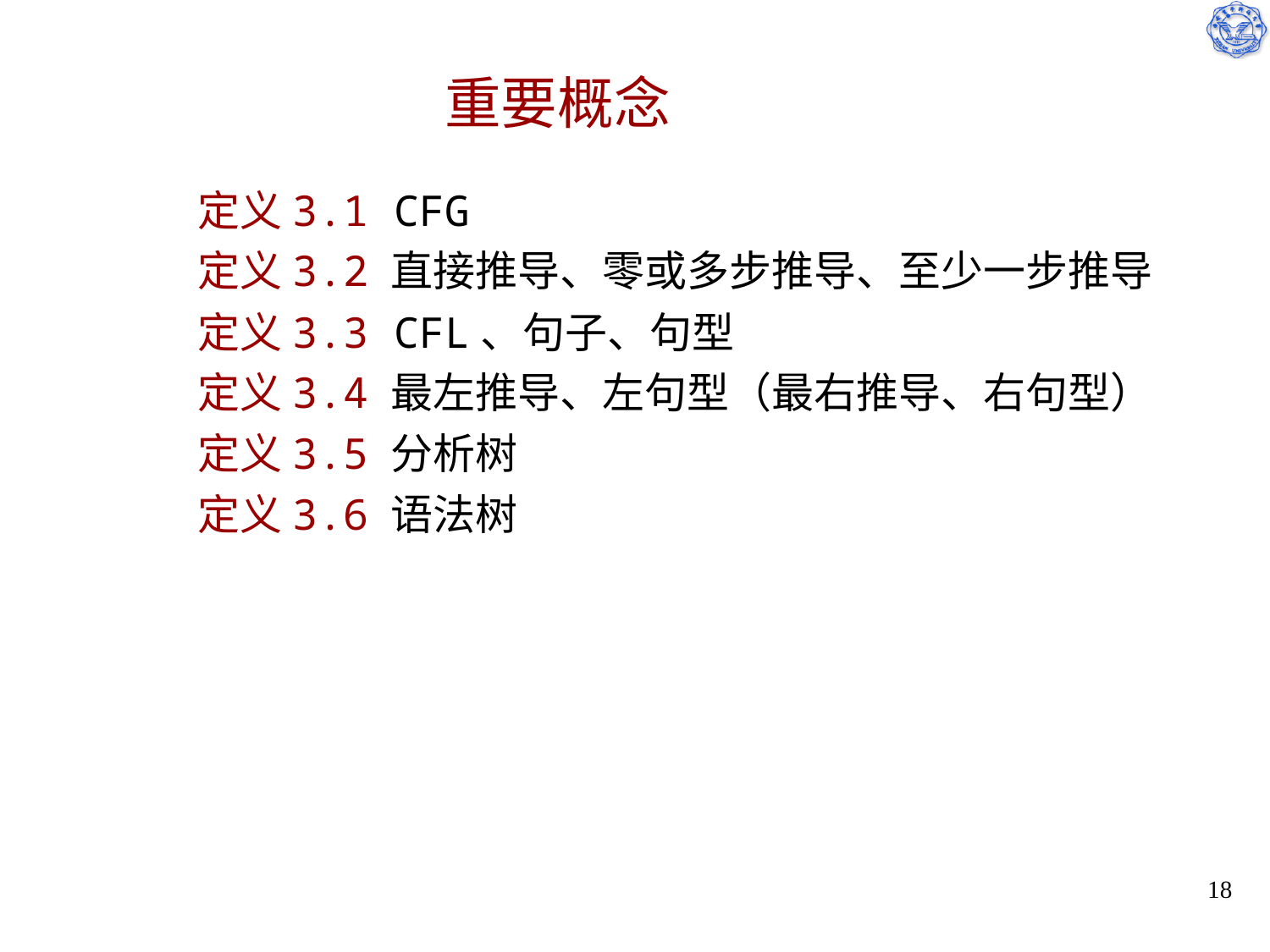

重要概念
定义3.1 CFG
定义3.2 直接推导、零或多步推导、至少一步推导
定义3.3 CFL、句子、句型
定义3.4 最左推导、左句型（最右推导、右句型）
定义3.5 分析树
定义3.6 语法树
18